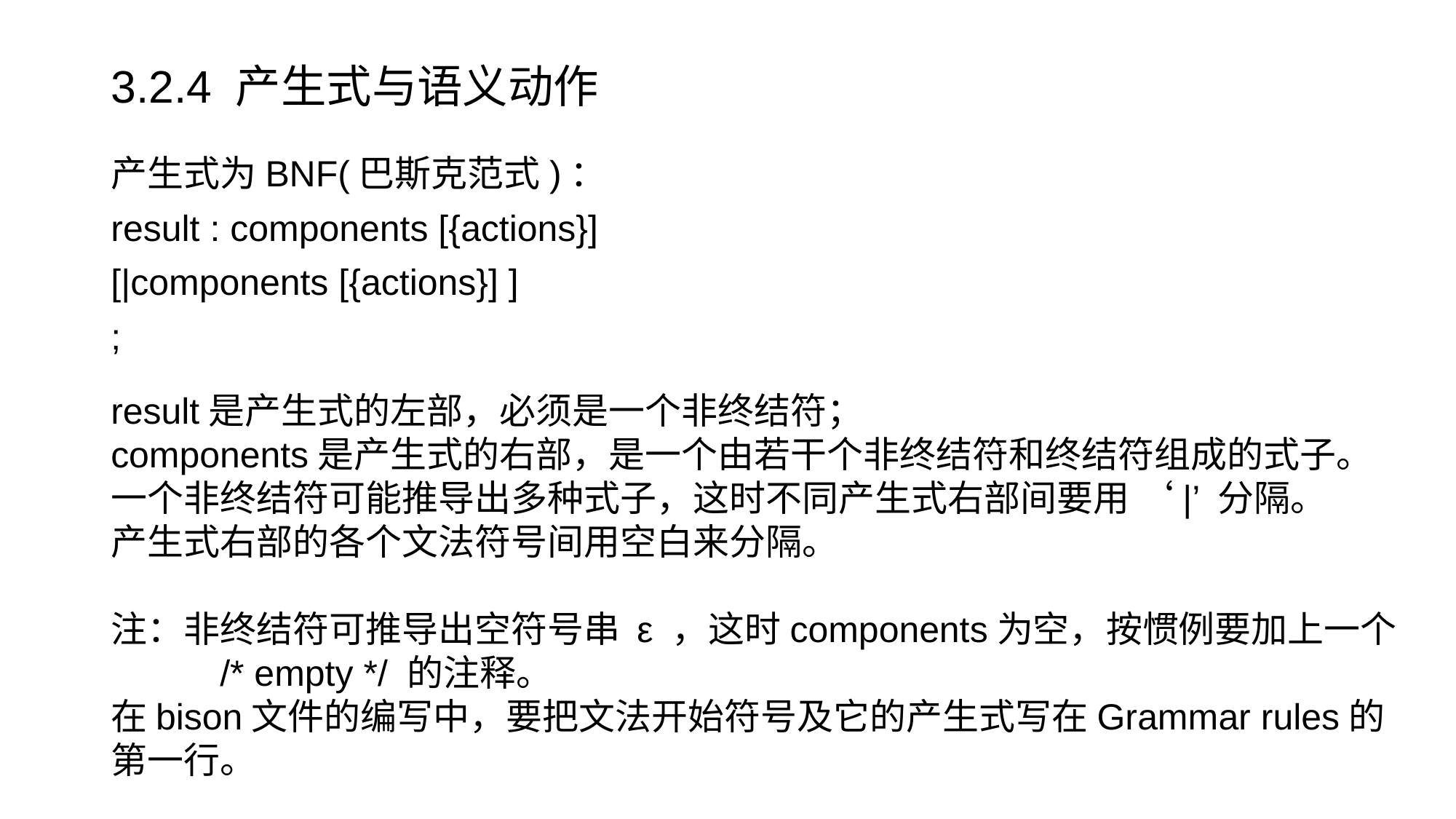

# 3.2.4 产生式与语义动作
产生式为BNF(巴斯克范式)：
result : components [{actions}]
[|components [{actions}] ]
;
result是产生式的左部，必须是一个非终结符；
components是产生式的右部，是一个由若干个非终结符和终结符组成的式子。
一个非终结符可能推导出多种式子，这时不同产生式右部间要用 ‘|’ 分隔。
产生式右部的各个文法符号间用空白来分隔。

注：非终结符可推导出空符号串 ε ，这时components为空，按惯例要加上一个 	/* empty */ 的注释。
在bison文件的编写中，要把文法开始符号及它的产生式写在Grammar rules的第一行。